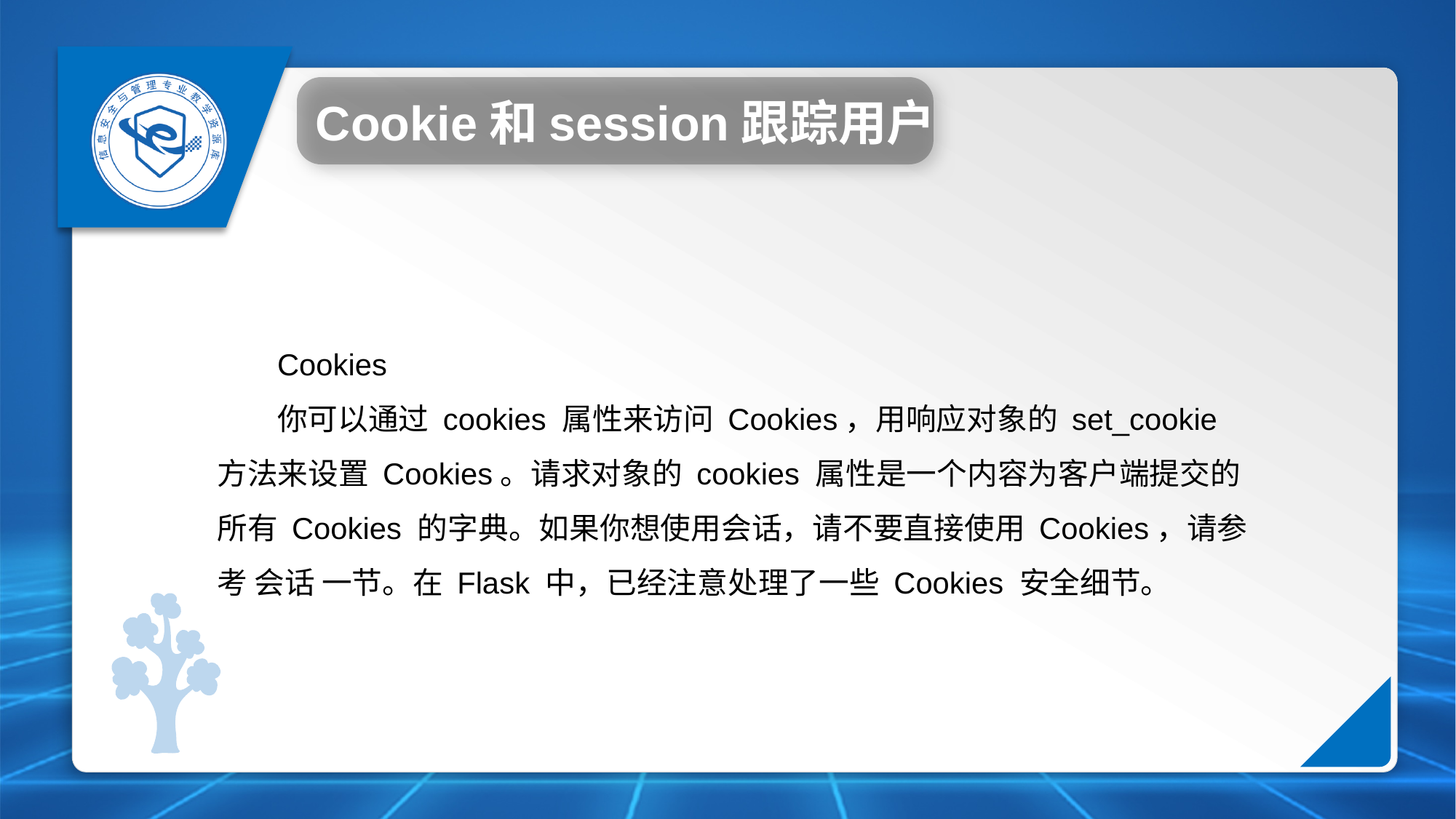

Cookie和session跟踪用户
Cookies
你可以通过 cookies 属性来访问 Cookies，用响应对象的 set_cookie 方法来设置 Cookies。请求对象的 cookies 属性是一个内容为客户端提交的所有 Cookies 的字典。如果你想使用会话，请不要直接使用 Cookies，请参考 会话 一节。在 Flask 中，已经注意处理了一些 Cookies 安全细节。